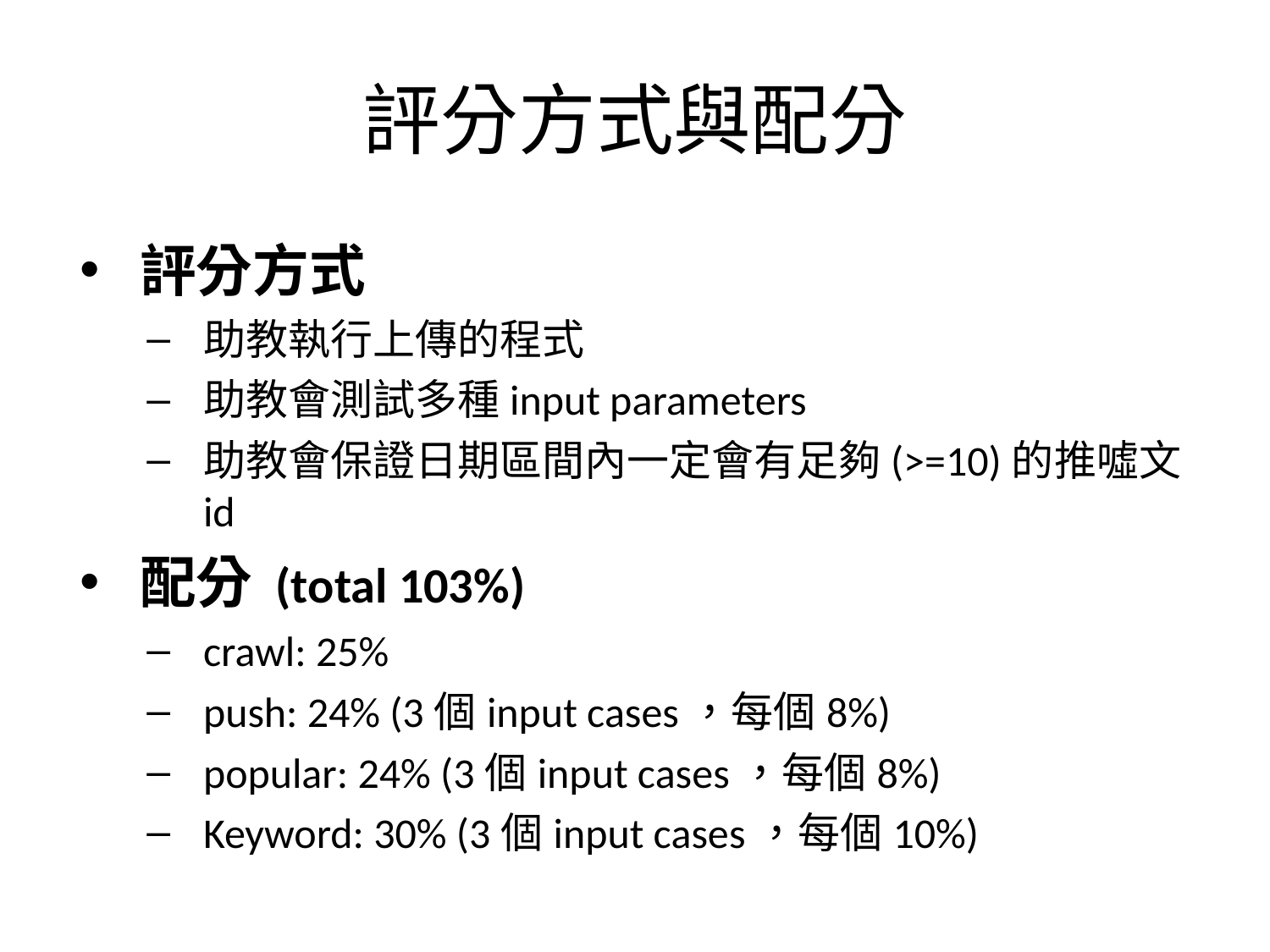

# 評分方式與配分
評分方式
助教執行上傳的程式
助教會測試多種input parameters
助教會保證日期區間內一定會有足夠(>=10)的推噓文id
配分 (total 103%)
crawl: 25%
push: 24% (3個input cases，每個8%)
popular: 24% (3個input cases，每個8%)
Keyword: 30% (3個input cases，每個10%)